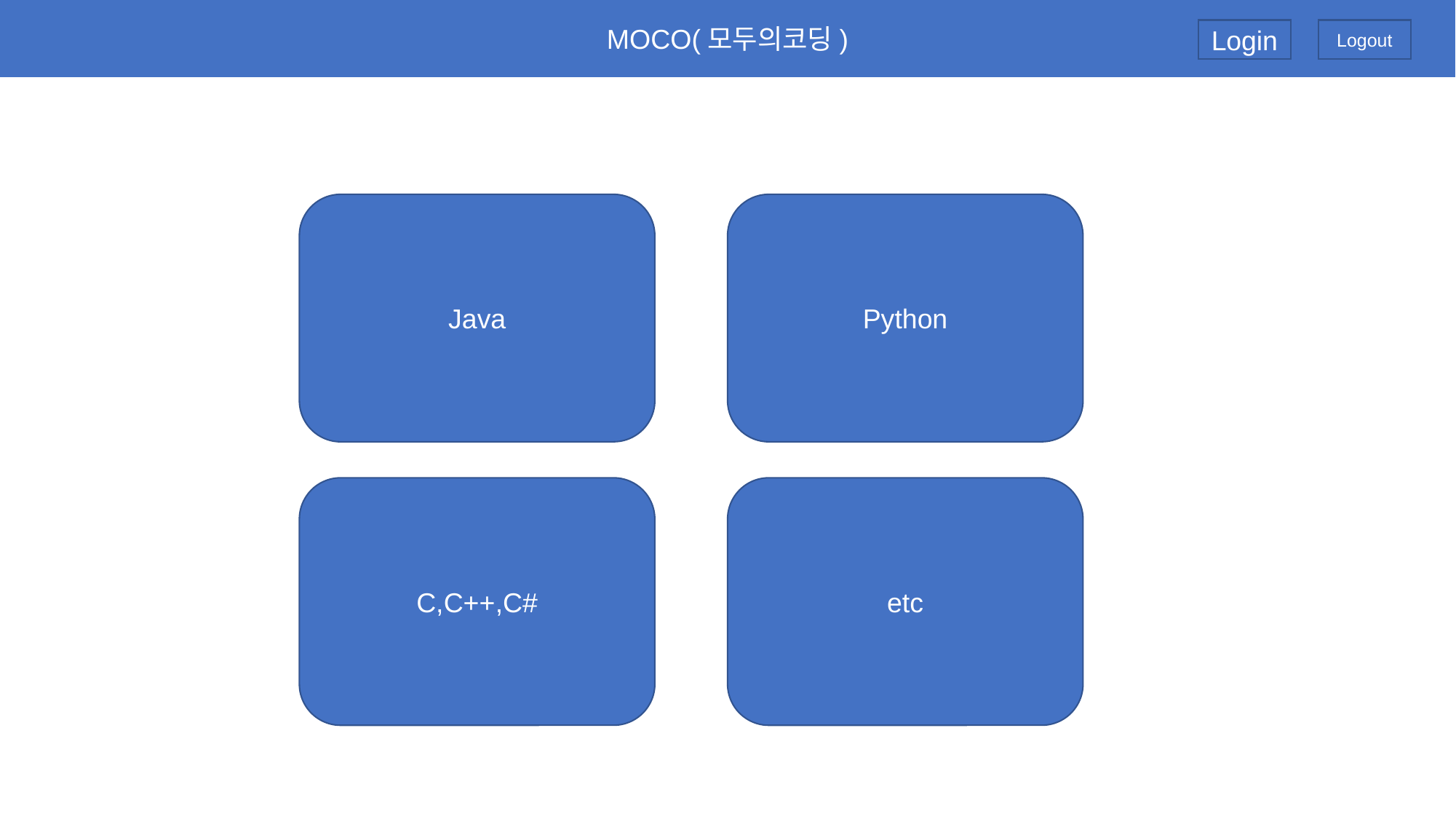

MOCO(모두의코딩)
Login
Logout
Java
Python
C,C++,C#
etc